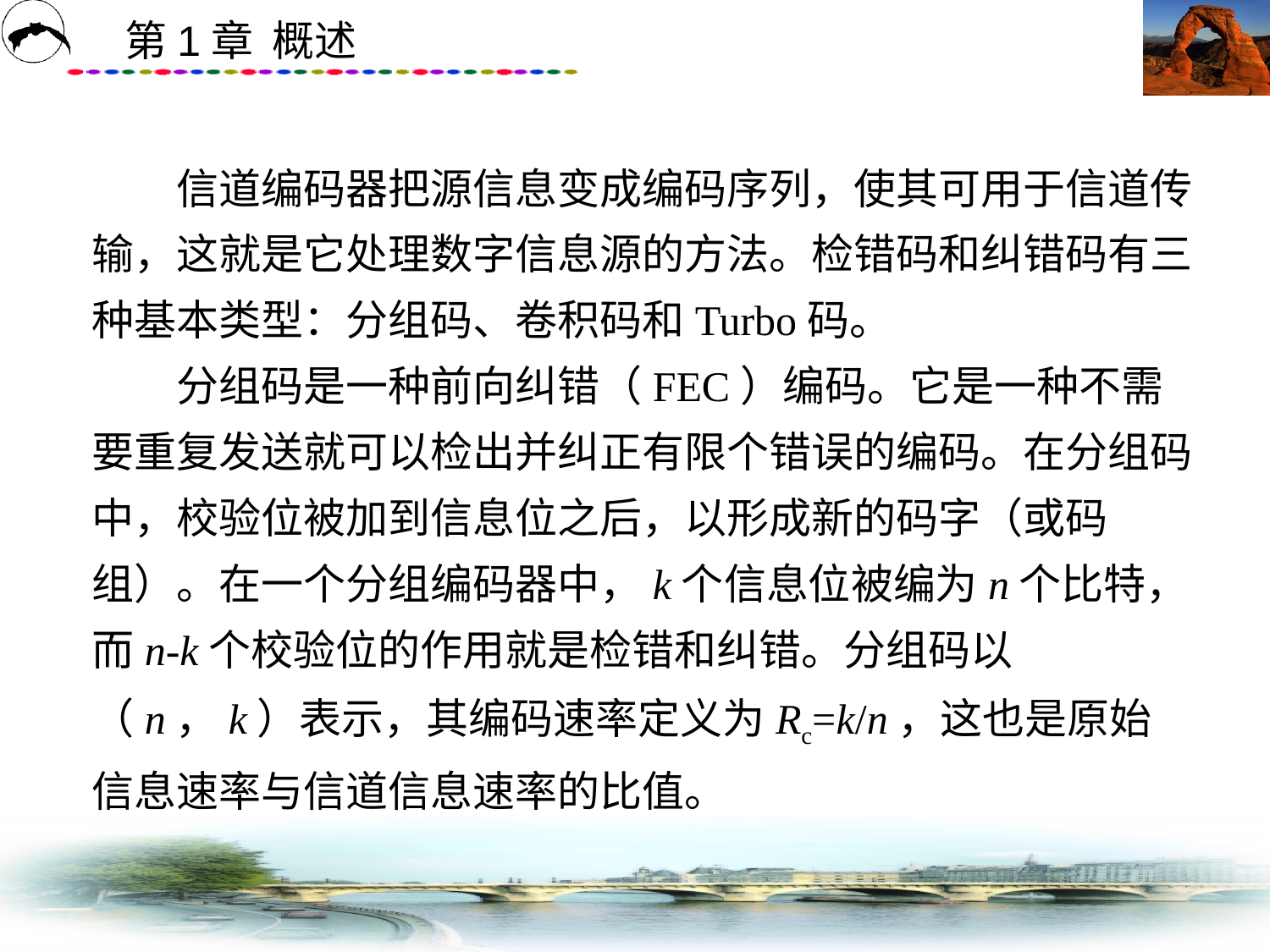

# 信道编码器把源信息变成编码序列，使其可用于信道传输，这就是它处理数字信息源的方法。检错码和纠错码有三种基本类型：分组码、卷积码和Turbo码。 　　分组码是一种前向纠错（FEC）编码。它是一种不需要重复发送就可以检出并纠正有限个错误的编码。在分组码中，校验位被加到信息位之后，以形成新的码字（或码组）。在一个分组编码器中，k个信息位被编为n个比特，而n-k个校验位的作用就是检错和纠错。分组码以（n，k）表示，其编码速率定义为Rc=k/n，这也是原始信息速率与信道信息速率的比值。